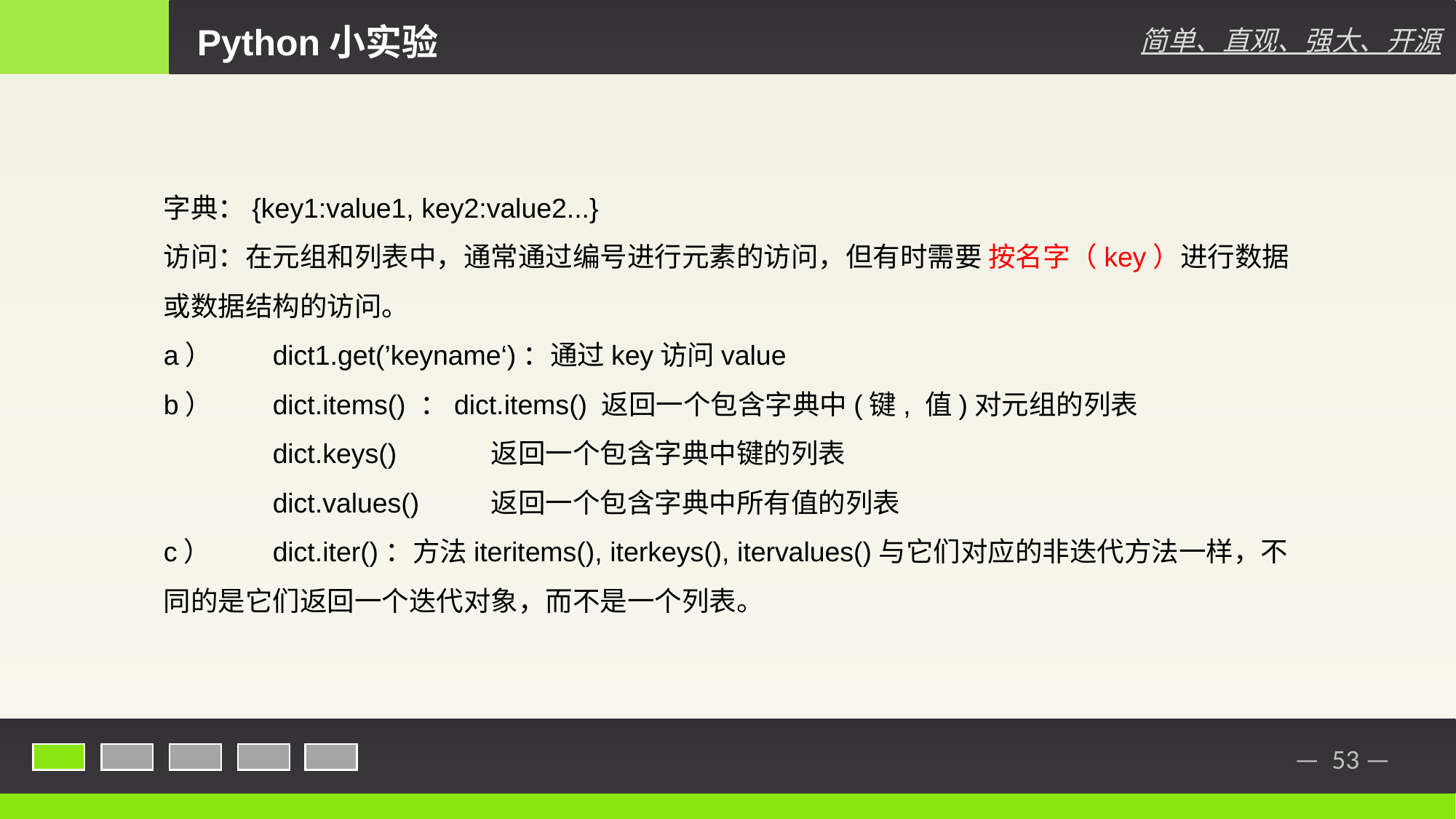

Python小实验
简单、直观、强大、开源
字典：{key1:value1, key2:value2...}
访问：在元组和列表中，通常通过编号进行元素的访问，但有时需要 按名字（key）进行数据或数据结构的访问。
a）  	dict1.get(’keyname‘)：通过key访问value
b）	dict.items() ：dict.items() 返回一个包含字典中(键, 值)对元组的列表
	dict.keys()	返回一个包含字典中键的列表
	dict.values()	返回一个包含字典中所有值的列表
c）	dict.iter()：方法iteritems(), iterkeys(), itervalues()与它们对应的非迭代方法一样，不同的是它们返回一个迭代对象，而不是一个列表。